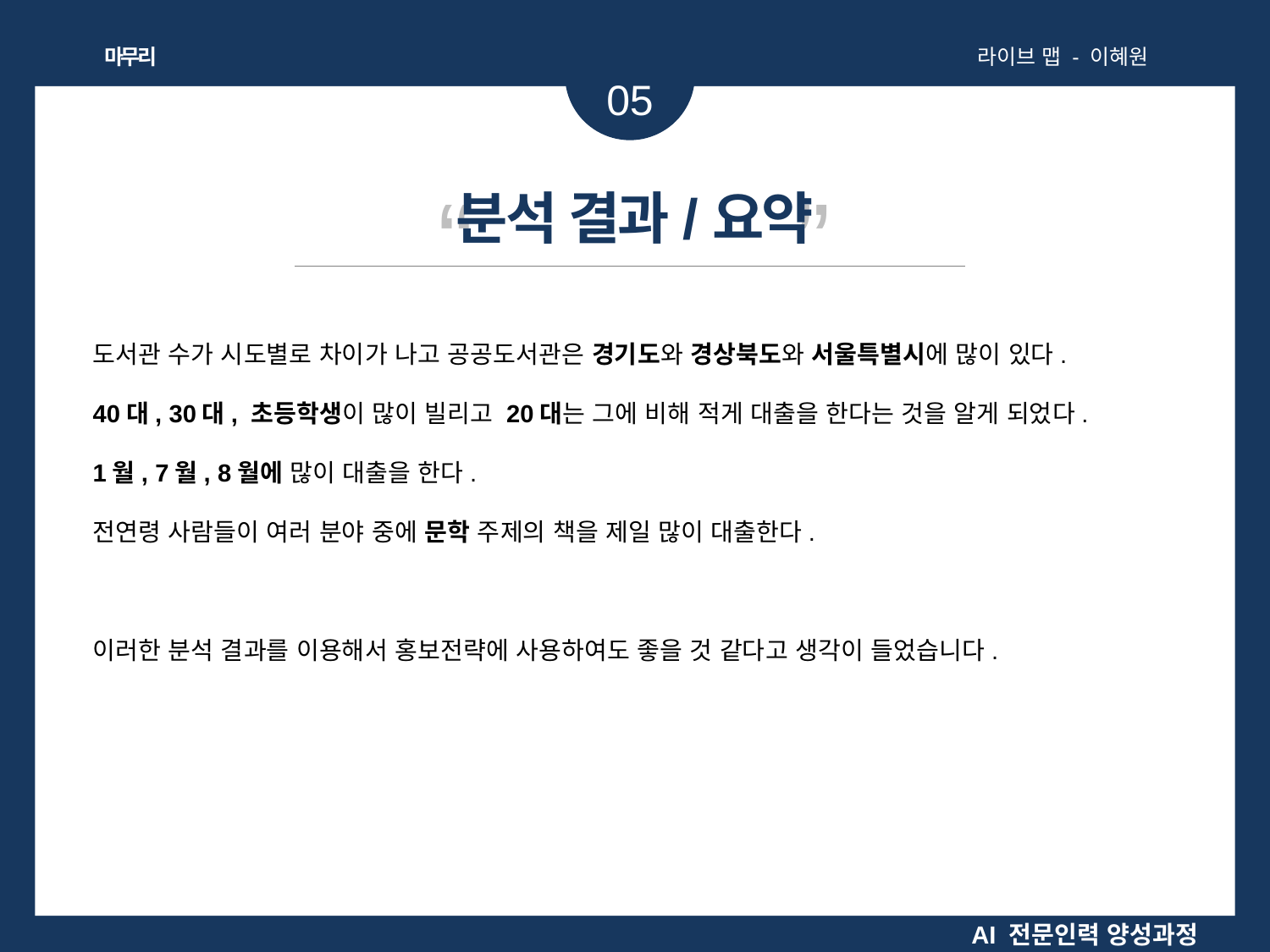

마무리
라이브 맵 - 이혜원
05

“           ”
분석 결과/요약
도서관 수가 시도별로 차이가 나고 공공도서관은 경기도와 경상북도와 서울특별시에 많이 있다.

40대, 30대, 초등학생이 많이 빌리고 20대는 그에 비해 적게 대출을 한다는 것을 알게 되었다.

1월, 7월, 8월에 많이 대출을 한다.

전연령 사람들이 여러 분야 중에 문학 주제의 책을 제일 많이 대출한다.

이러한 분석 결과를 이용해서 홍보전략에 사용하여도 좋을 것 같다고 생각이 들었습니다.
AI 전문인력 양성과정